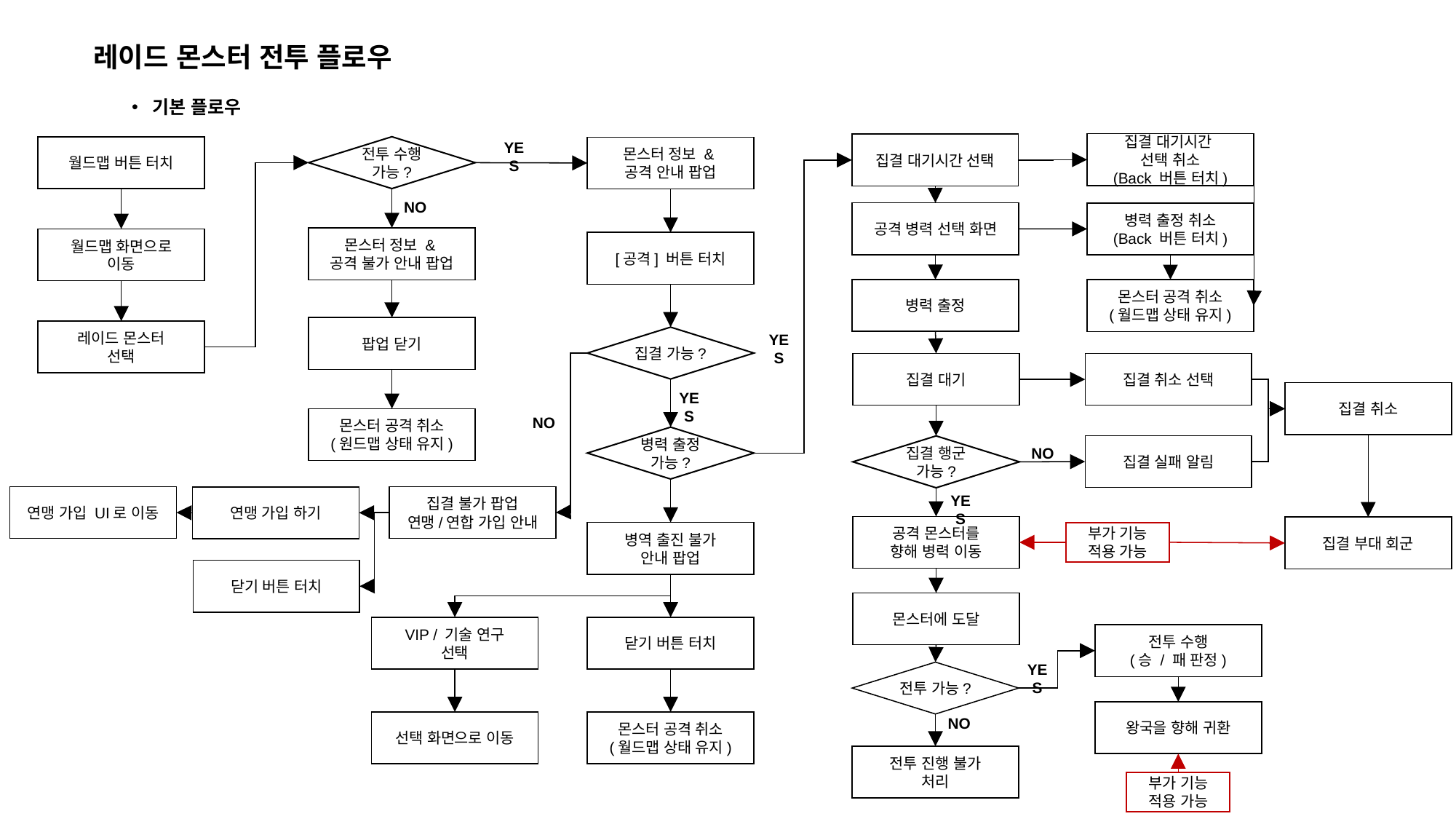

레이드 몬스터 전투 플로우
기본 플로우
YES
집결 대기시간
선택 취소
(Back 버튼 터치)
집결 대기시간 선택
월드맵 버튼 터치
전투 수행
가능?
몬스터 정보 &
공격 안내 팝업
NO
공격 병력 선택 화면
병력 출정 취소
(Back 버튼 터치)
몬스터 정보 &
공격 불가 안내 팝업
월드맵 화면으로
이동
[공격] 버튼 터치
병력 출정
몬스터 공격 취소
(월드맵 상태 유지)
팝업 닫기
레이드 몬스터
선택
YES
집결 가능?
집결 대기
집결 취소 선택
집결 취소
YES
NO
몬스터 공격 취소
(원드맵 상태 유지)
병력 출정
가능?
집결 실패 알림
집결 행군 가능?
NO
YES
연맹 가입 UI로 이동
집결 불가 팝업
연맹/연합 가입 안내
연맹 가입 하기
공격 몬스터를
향해 병력 이동
집결 부대 회군
병역 출진 불가
안내 팝업
부가 기능 적용 가능
닫기 버튼 터치
몬스터에 도달
VIP / 기술 연구
선택
닫기 버튼 터치
전투 수행
(승 / 패 판정)
YES
전투 가능?
왕국을 향해 귀환
NO
선택 화면으로 이동
몬스터 공격 취소
(월드맵 상태 유지)
전투 진행 불가
처리
부가 기능 적용 가능